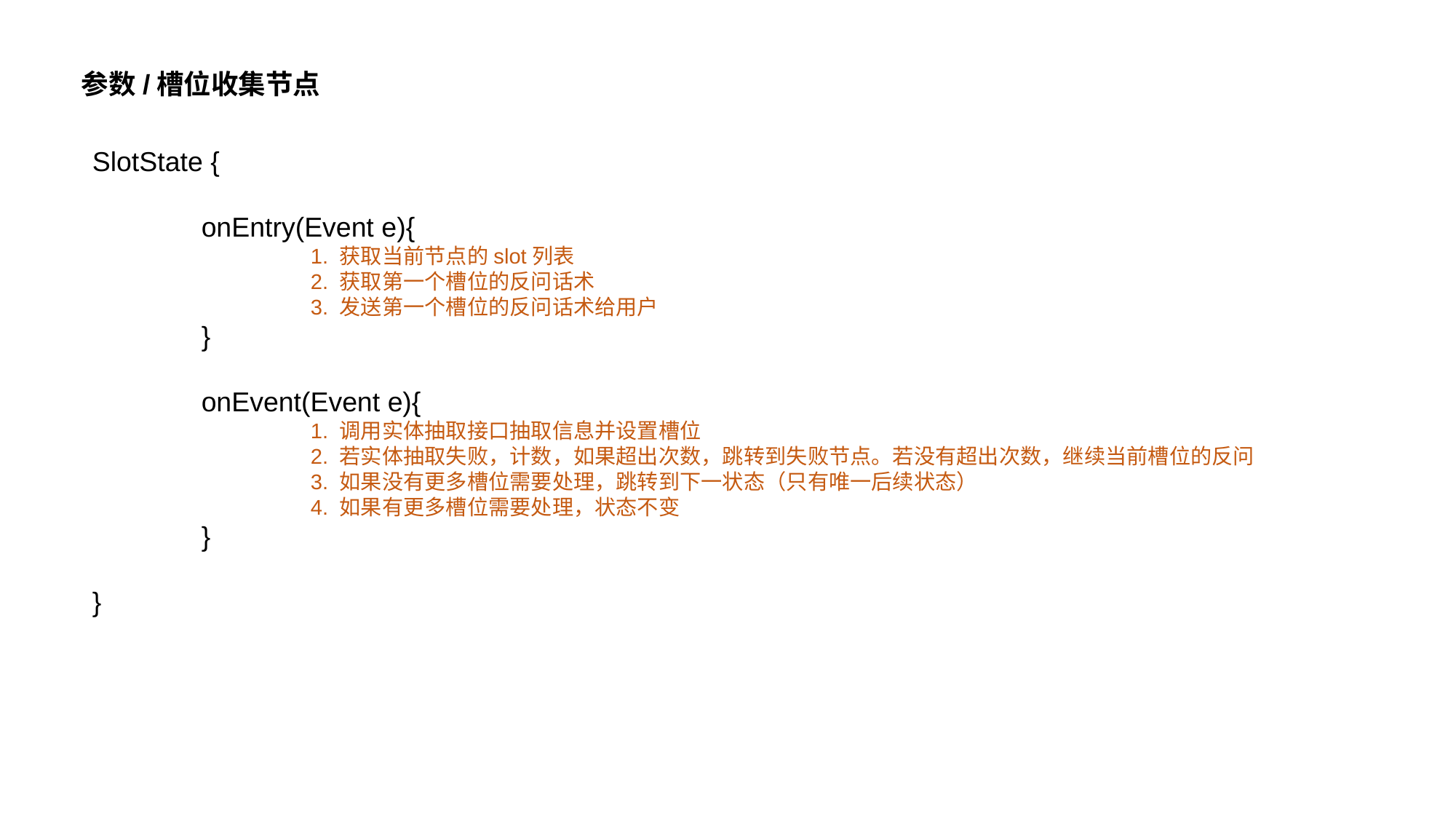

参数/槽位收集节点
SlotState {

	onEntry(Event e){
		1. 获取当前节点的slot列表
		2. 获取第一个槽位的反问话术
		3. 发送第一个槽位的反问话术给用户
	}

	onEvent(Event e){
		1. 调用实体抽取接口抽取信息并设置槽位
		2. 若实体抽取失败，计数，如果超出次数，跳转到失败节点。若没有超出次数，继续当前槽位的反问
		3. 如果没有更多槽位需要处理，跳转到下一状态（只有唯一后续状态）
		4. 如果有更多槽位需要处理，状态不变
	}

}